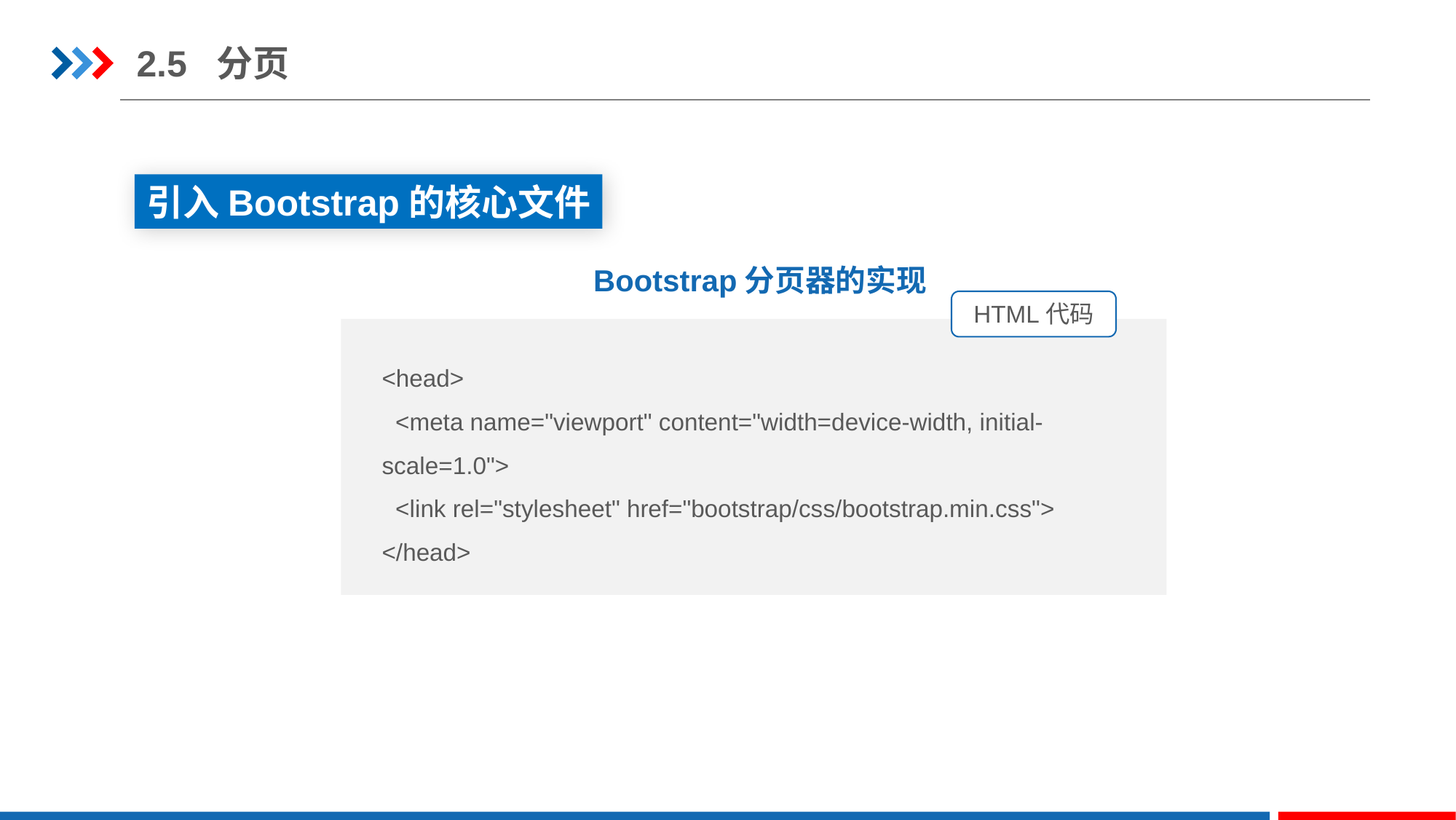

2.5  分页
引入Bootstrap的核心文件
Bootstrap分页器的实现
HTML代码

<head>
  <meta name="viewport" content="width=device-width, initial-scale=1.0">
  <link rel="stylesheet" href="bootstrap/css/bootstrap.min.css">
</head>